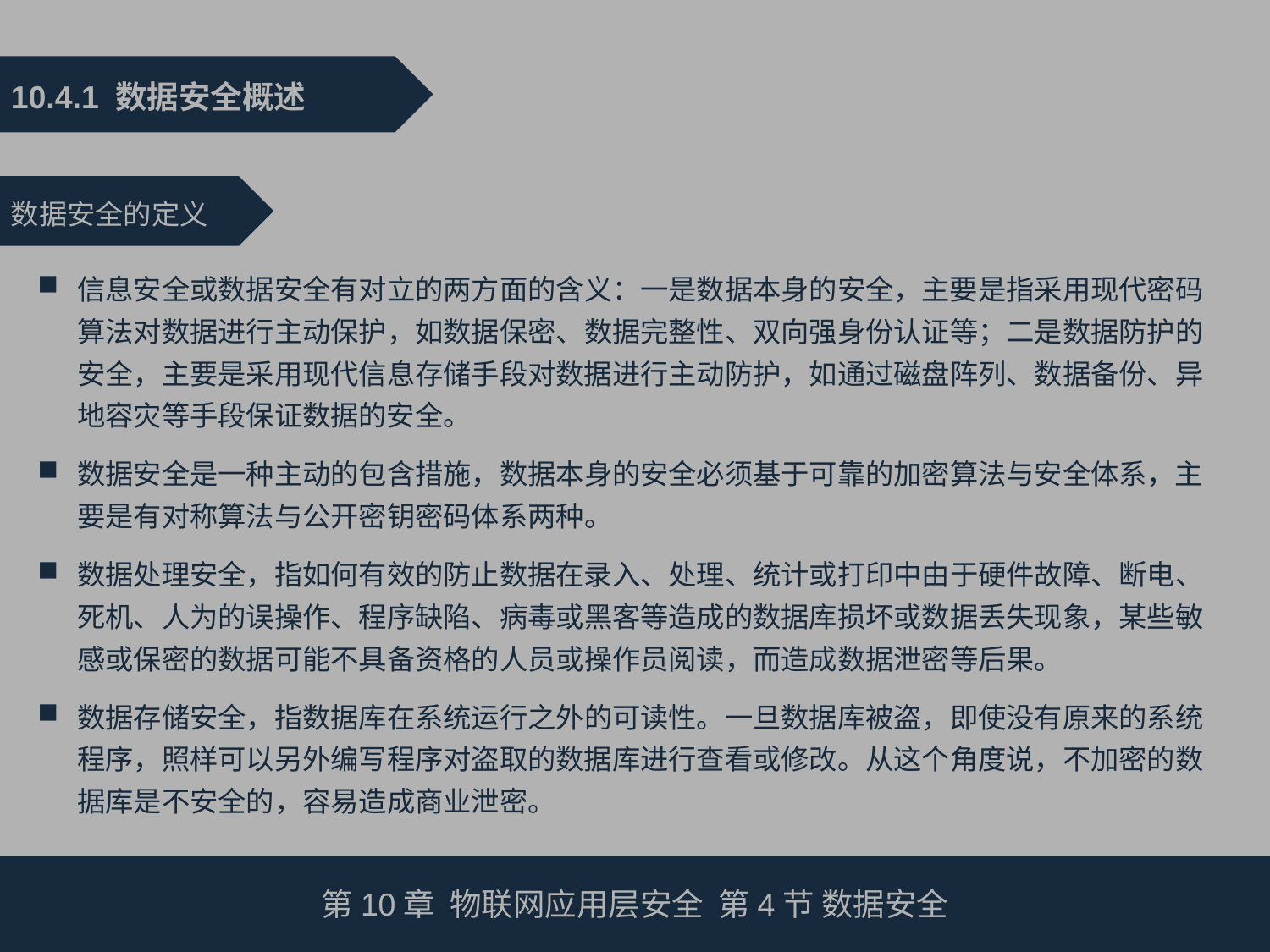

10.4.1 数据安全概述
数据安全的定义
信息安全或数据安全有对立的两方面的含义：一是数据本身的安全，主要是指采用现代密码算法对数据进行主动保护，如数据保密、数据完整性、双向强身份认证等；二是数据防护的安全，主要是采用现代信息存储手段对数据进行主动防护，如通过磁盘阵列、数据备份、异地容灾等手段保证数据的安全。
数据安全是一种主动的包含措施，数据本身的安全必须基于可靠的加密算法与安全体系，主要是有对称算法与公开密钥密码体系两种。
数据处理安全，指如何有效的防止数据在录入、处理、统计或打印中由于硬件故障、断电、死机、人为的误操作、程序缺陷、病毒或黑客等造成的数据库损坏或数据丢失现象，某些敏感或保密的数据可能不具备资格的人员或操作员阅读，而造成数据泄密等后果。
数据存储安全，指数据库在系统运行之外的可读性。一旦数据库被盗，即使没有原来的系统程序，照样可以另外编写程序对盗取的数据库进行查看或修改。从这个角度说，不加密的数据库是不安全的，容易造成商业泄密。